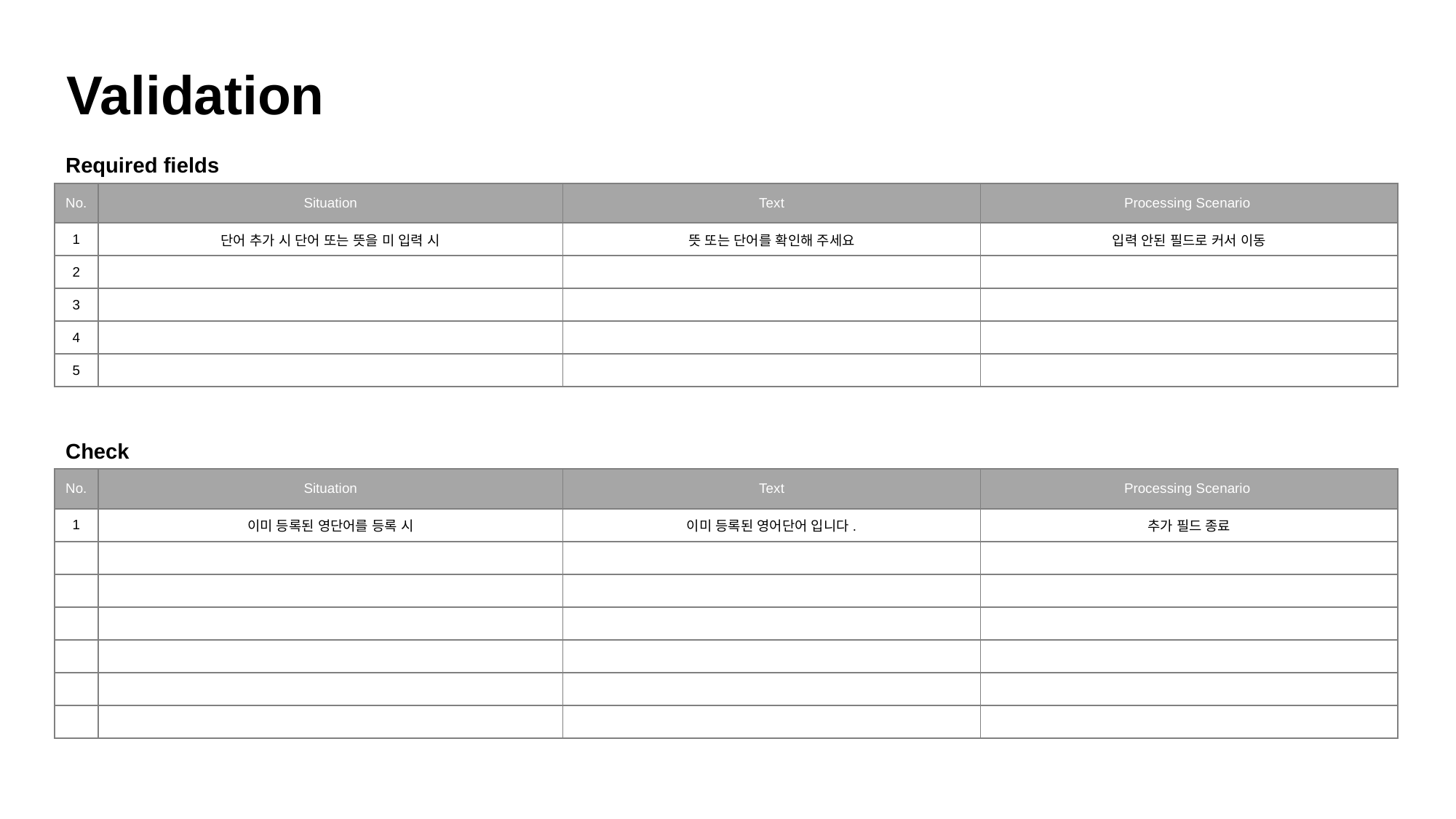

Validation
Required fields
| No. | Situation | Text | Processing Scenario |
| --- | --- | --- | --- |
| 1 | 단어 추가 시 단어 또는 뜻을 미 입력 시 | 뜻 또는 단어를 확인해 주세요 | 입력 안된 필드로 커서 이동 |
| 2 |  |  |  |
| 3 |  |  |  |
| 4 |  |  |  |
| 5 |  |  |  |
Check
| No. | Situation | Text | Processing Scenario |
| --- | --- | --- | --- |
| 1 | 이미 등록된 영단어를 등록 시 | 이미 등록된 영어단어 입니다. | 추가 필드 종료 |
|  |  |  |  |
|  |  |  |  |
|  |  |  |  |
|  |  |  |  |
|  |  |  |  |
|  |  |  |  |